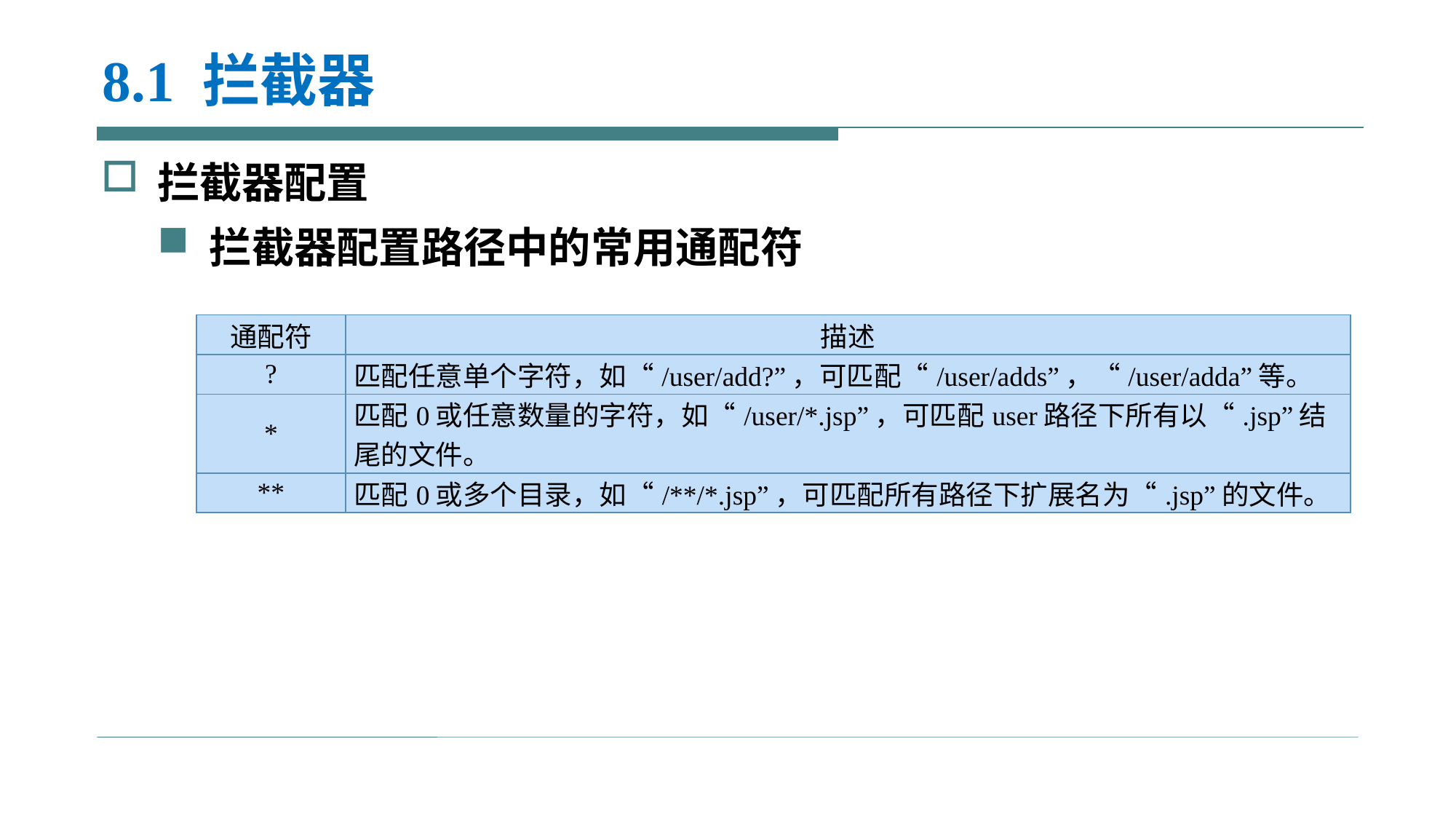

# 8.1 拦截器
拦截器配置
拦截器配置路径中的常用通配符
| 通配符 | 描述 |
| --- | --- |
| ? | 匹配任意单个字符，如“/user/add?”，可匹配“/user/adds”，“/user/adda”等。 |
| \* | 匹配0或任意数量的字符，如“/user/\*.jsp”，可匹配user路径下所有以“.jsp”结尾的文件。 |
| \*\* | 匹配0或多个目录，如“/\*\*/\*.jsp”，可匹配所有路径下扩展名为“.jsp”的文件。 |
9